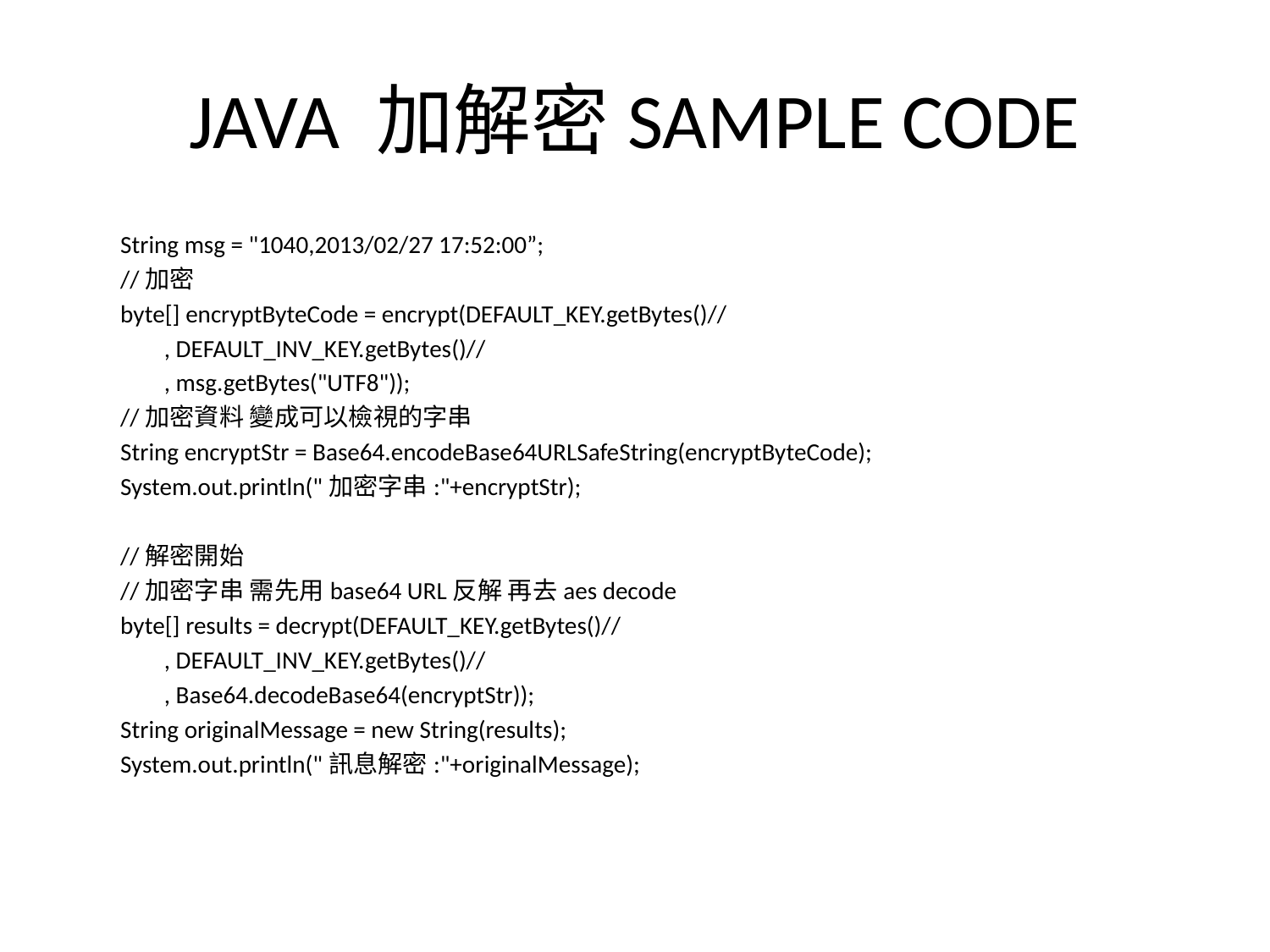

# JAVA 加解密SAMPLE CODE
        String msg = "1040,2013/02/27 17:52:00”;
        //加密
        byte[] encryptByteCode = encrypt(DEFAULT_KEY.getBytes()//
                , DEFAULT_INV_KEY.getBytes()//
                , msg.getBytes("UTF8"));
        //加密資料 變成可以檢視的字串
        String encryptStr = Base64.encodeBase64URLSafeString(encryptByteCode);
        System.out.println("加密字串:"+encryptStr);

        //解密開始
        //加密字串 需先用base64 URL反解 再去aes decode
        byte[] results = decrypt(DEFAULT_KEY.getBytes()//
                , DEFAULT_INV_KEY.getBytes()//
                , Base64.decodeBase64(encryptStr));
        String originalMessage = new String(results);
        System.out.println("訊息解密:"+originalMessage);